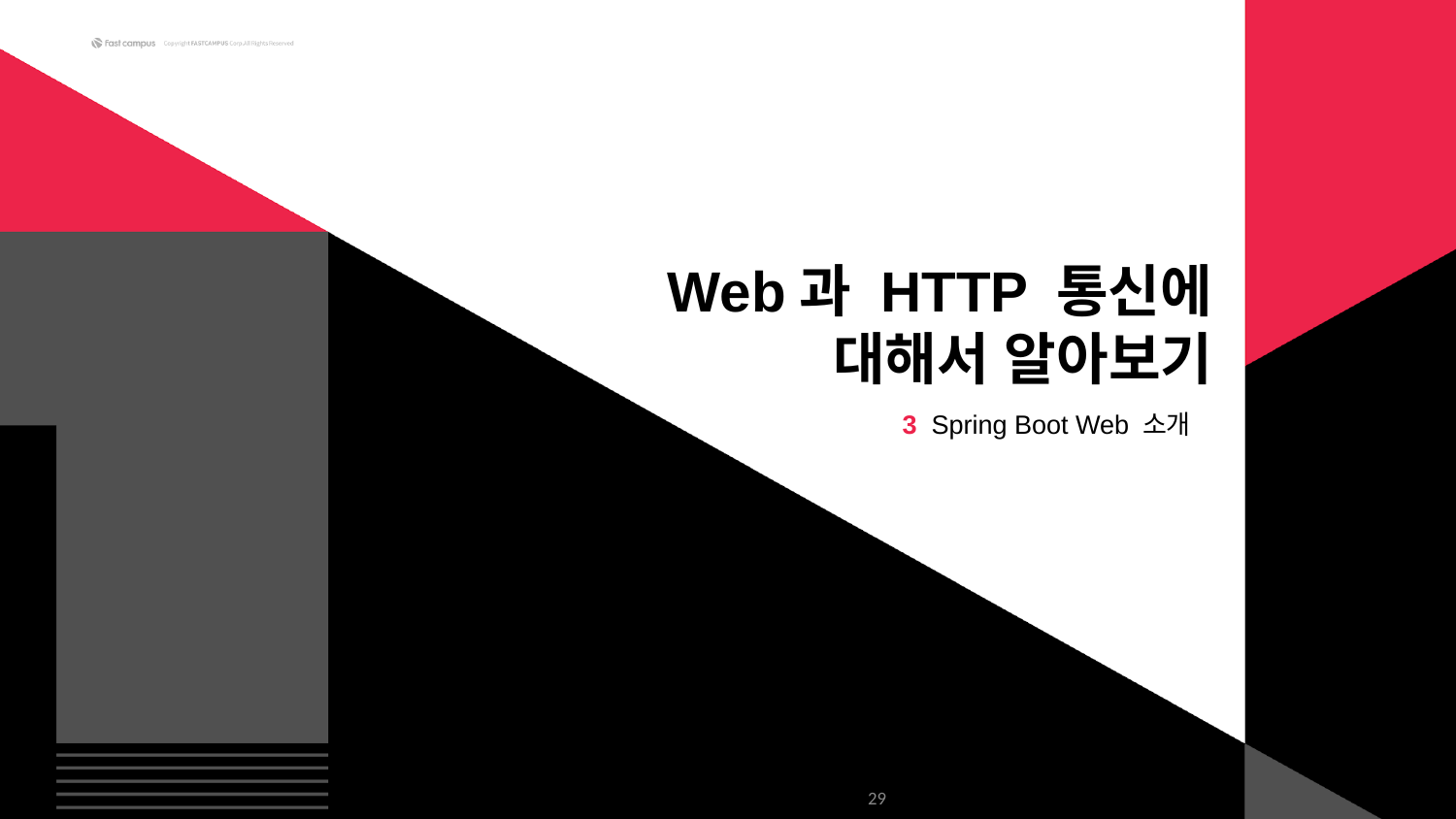

Web과 HTTP 통신에 대해서 알아보기

3  Spring Boot Web 소개
29